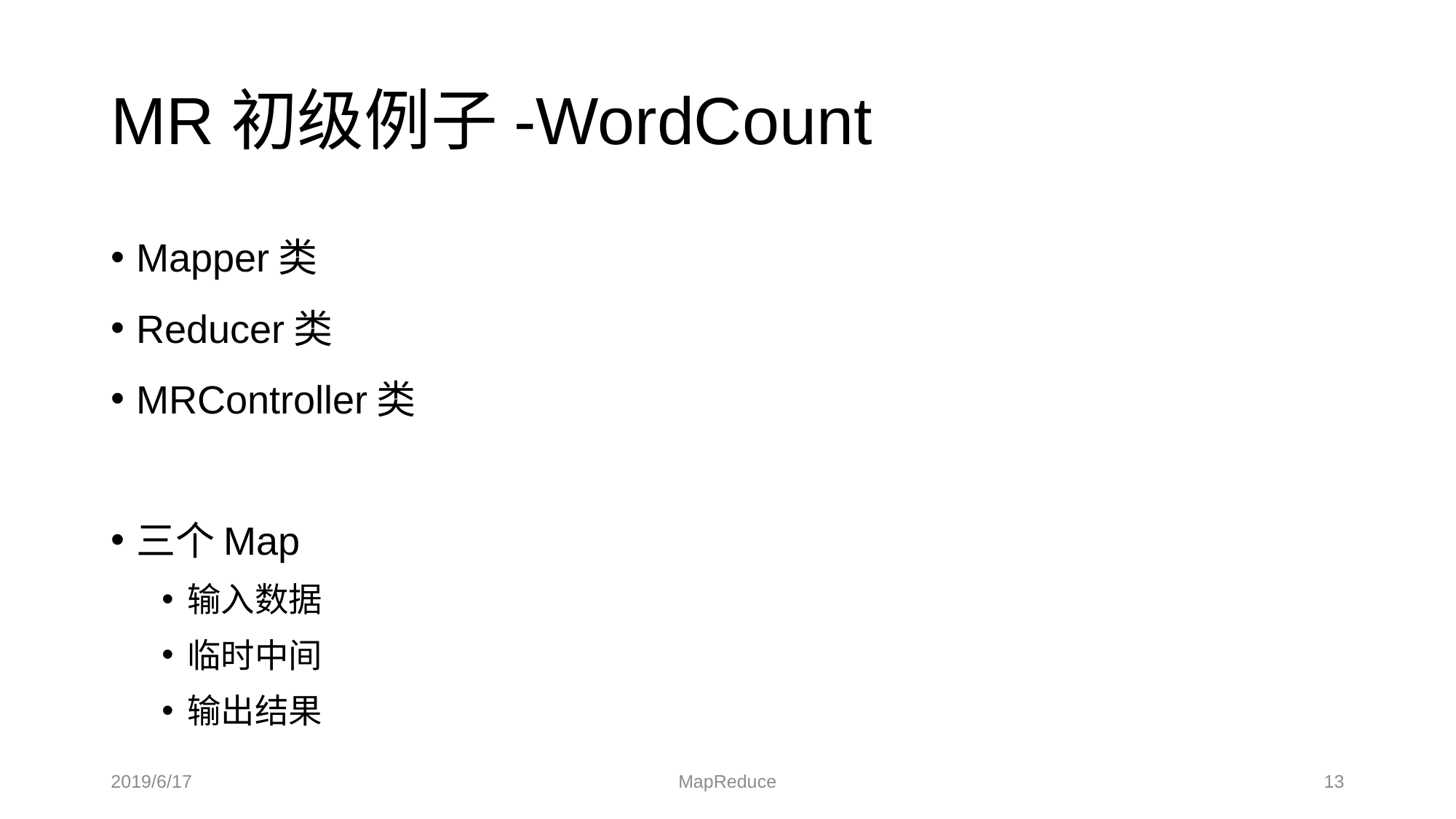

# MR初级例子-WordCount
Mapper类
Reducer类
MRController类

三个Map
输入数据
临时中间
输出结果
2019/6/17
MapReduce
13